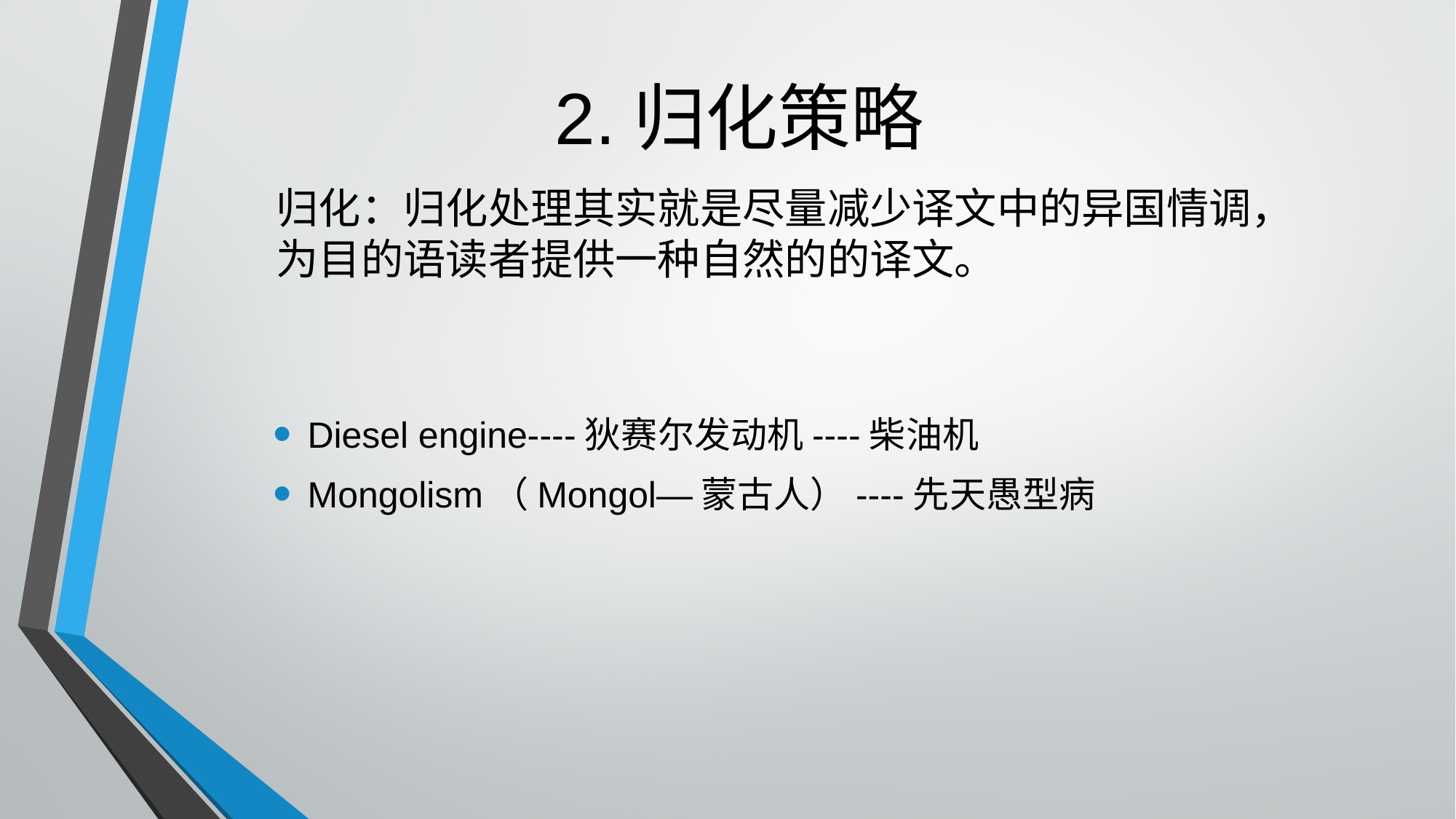

# 2.归化策略
归化：归化处理其实就是尽量减少译文中的异国情调，为目的语读者提供一种自然的的译文。
Diesel engine----狄赛尔发动机----柴油机
Mongolism（Mongol—蒙古人）----先天愚型病